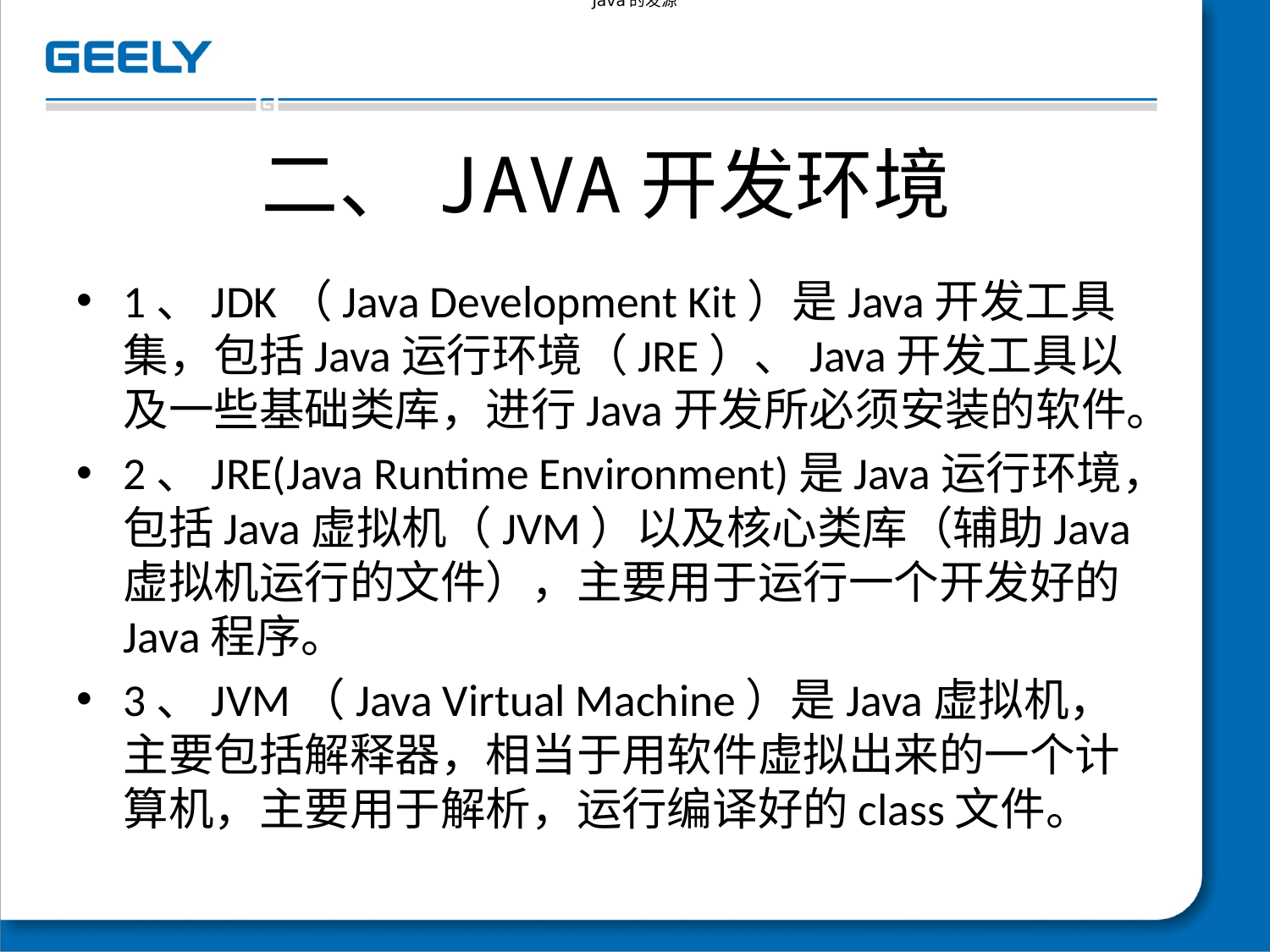

Java的发源
# 二、JAVA开发环境
1、JDK（Java Development Kit）是Java开发工具集，包括Java运行环境（JRE）、Java开发工具以及一些基础类库，进行Java开发所必须安装的软件。
2、JRE(Java Runtime Environment)是Java运行环境，包括Java虚拟机（JVM）以及核心类库（辅助Java虚拟机运行的文件），主要用于运行一个开发好的Java程序。
3、JVM（Java Virtual Machine）是Java虚拟机，主要包括解释器，相当于用软件虚拟出来的一个计算机，主要用于解析，运行编译好的class文件。